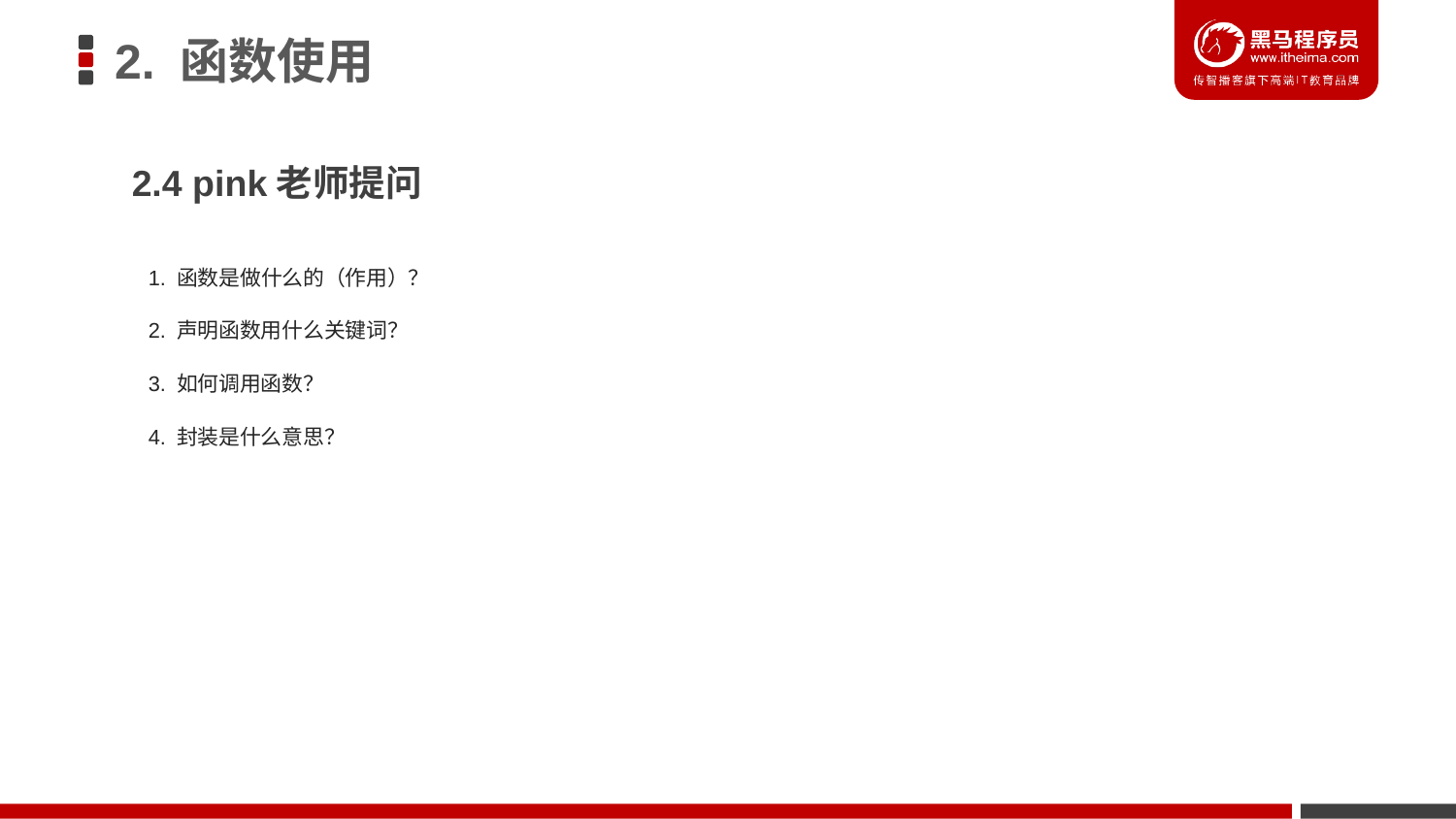

# 2. 函数使用
2.4 pink老师提问
1. 函数是做什么的（作用）？
2. 声明函数用什么关键词？
3. 如何调用函数？
4. 封装是什么意思？